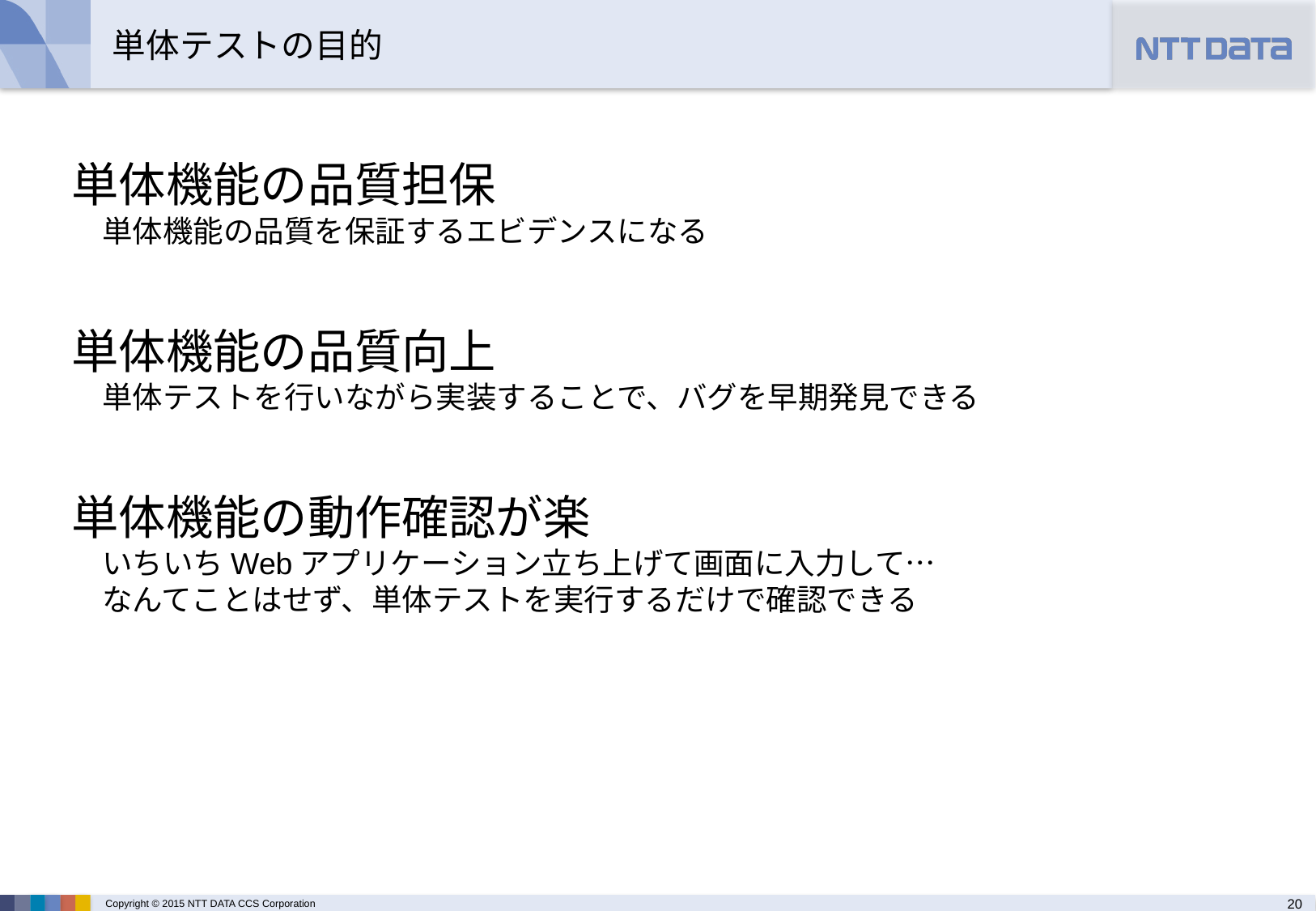

# 単体テストの目的
単体機能の品質担保
　単体機能の品質を保証するエビデンスになる

単体機能の品質向上
　単体テストを行いながら実装することで、バグを早期発見できる

単体機能の動作確認が楽
　いちいちWebアプリケーション立ち上げて画面に入力して…
　なんてことはせず、単体テストを実行するだけで確認できる